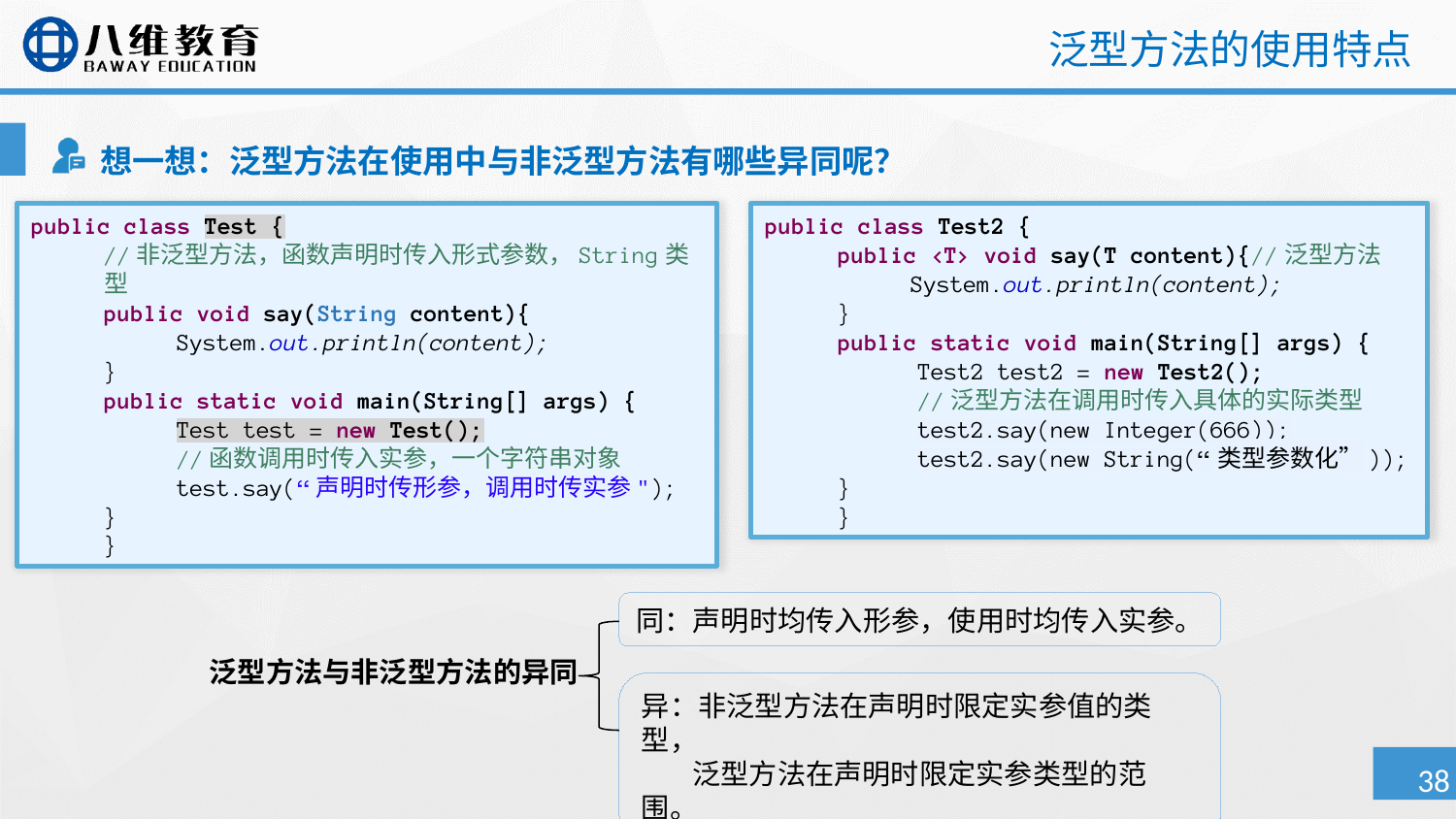

# 泛型方法的使用特点
想一想：泛型方法在使用中与非泛型方法有哪些异同呢？
public class Test {
//非泛型方法，函数声明时传入形式参数，String类型
public void say(String content){
System.out.println(content);
}
public static void main(String[] args) {
Test test = new Test();
//函数调用时传入实参，一个字符串对象
test.say(“声明时传形参，调用时传实参");
}
}
public class Test2 {
public <T> void say(T content){//泛型方法
System.out.println(content);
}
public static void main(String[] args) {
      Test2 test2 = new Test2();
      //泛型方法在调用时传入具体的实际类型
      test2.say(new Integer(666));
      test2.say(new String(“类型参数化”));
}
}
同：声明时均传入形参，使用时均传入实参。

泛型方法与非泛型方法的异同
异：非泛型方法在声明时限定实参值的类型，
       泛型方法在声明时限定实参类型的范围。